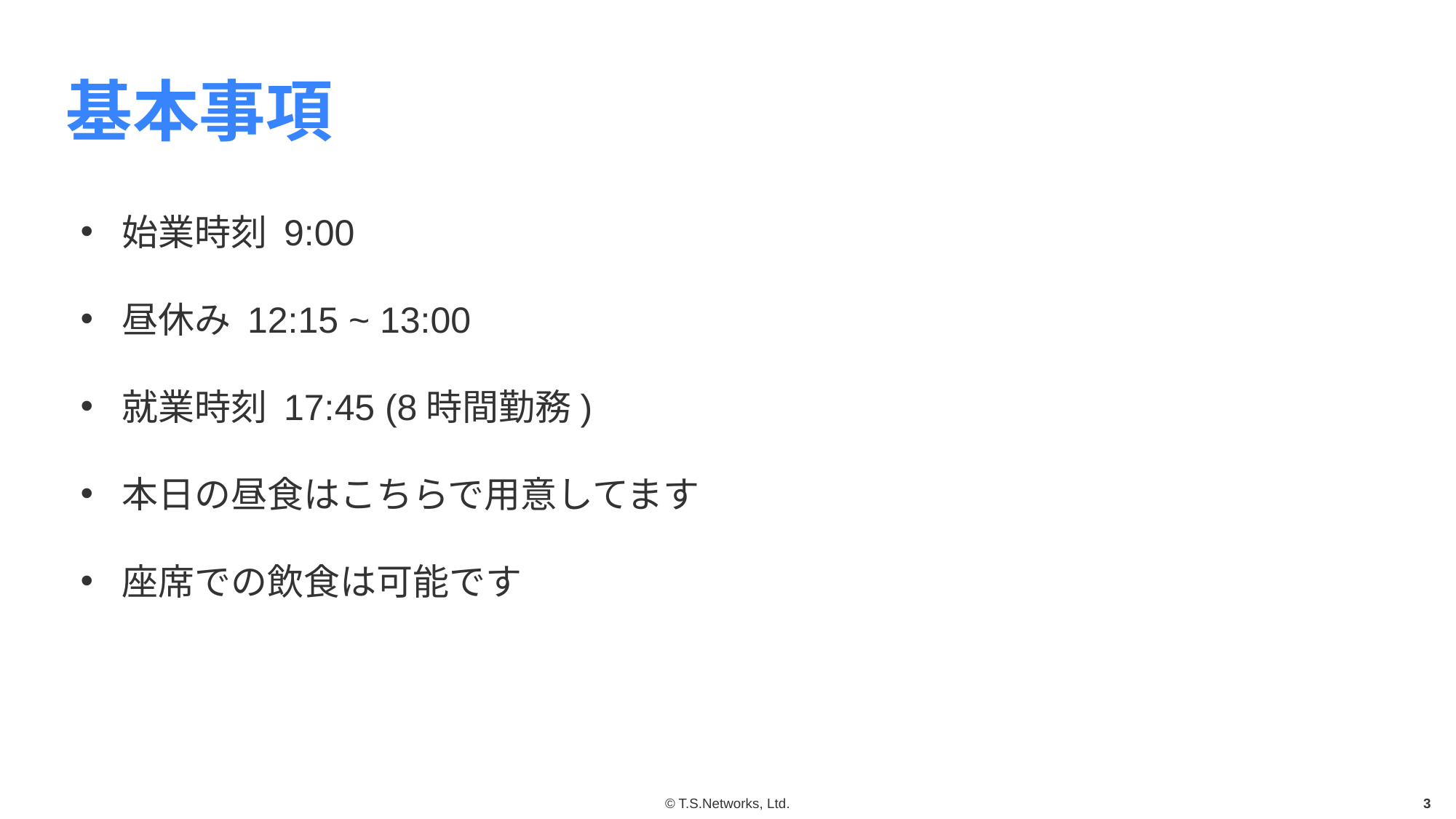

# 基本事項
始業時刻 9:00
昼休み 12:15 ~ 13:00
就業時刻 17:45 (8時間勤務)
本日の昼食はこちらで用意してます
座席での飲食は可能です
© T.S.Networks, Ltd.
3